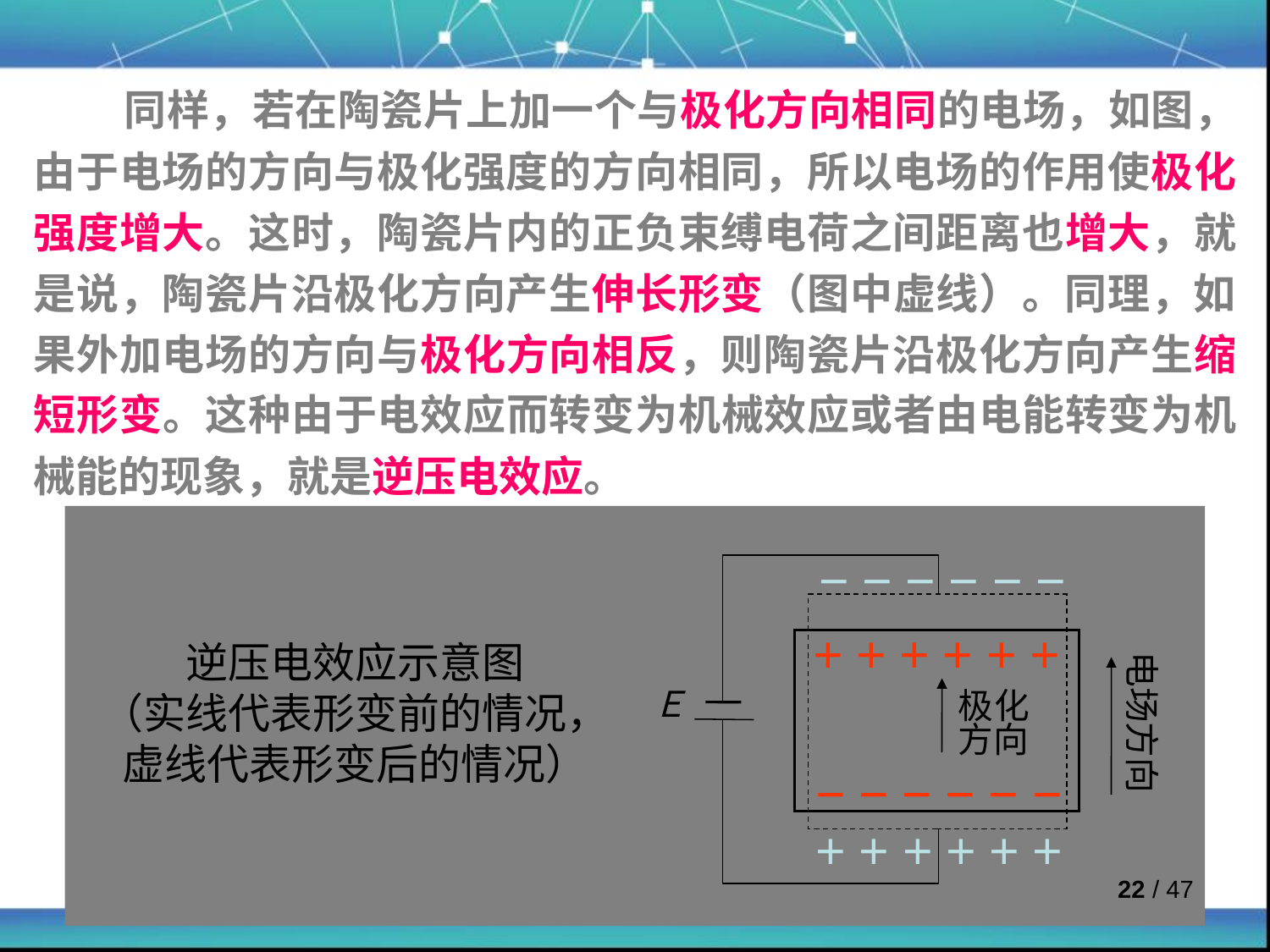

同样，若在陶瓷片上加一个与极化方向相同的电场，如图，由于电场的方向与极化强度的方向相同，所以电场的作用使极化强度增大。这时，陶瓷片内的正负束缚电荷之间距离也增大，就是说，陶瓷片沿极化方向产生伸长形变（图中虚线）。同理，如果外加电场的方向与极化方向相反，则陶瓷片沿极化方向产生缩短形变。这种由于电效应而转变为机械效应或者由电能转变为机械能的现象，就是逆压电效应。

－ － － － － －

＋ ＋ ＋ ＋ ＋ ＋
逆压电效应示意图
（实线代表形变前的情况，
虚线代表形变后的情况）
电场方向

Ｅ
极化方向

－ － － － － －
＋ ＋ ＋ ＋ ＋ ＋
22 / 47